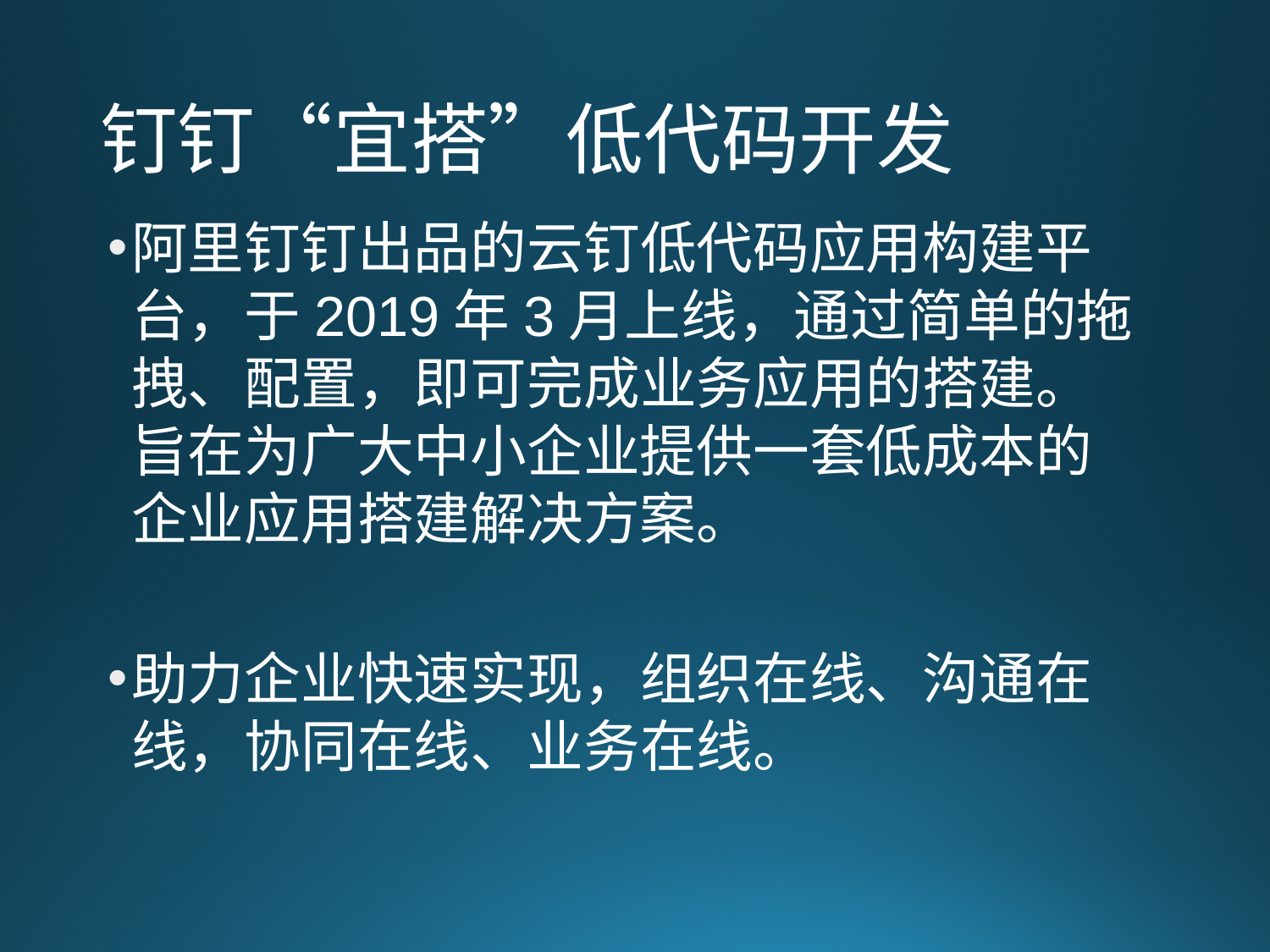

# 钉钉“宜搭”低代码开发
阿里钉钉出品的云钉低代码应用构建平台，于2019年3月上线，通过简单的拖拽、配置，即可完成业务应用的搭建。旨在为广大中小企业提供一套低成本的企业应用搭建解决方案。

助力企业快速实现，组织在线、沟通在线，协同在线、业务在线。